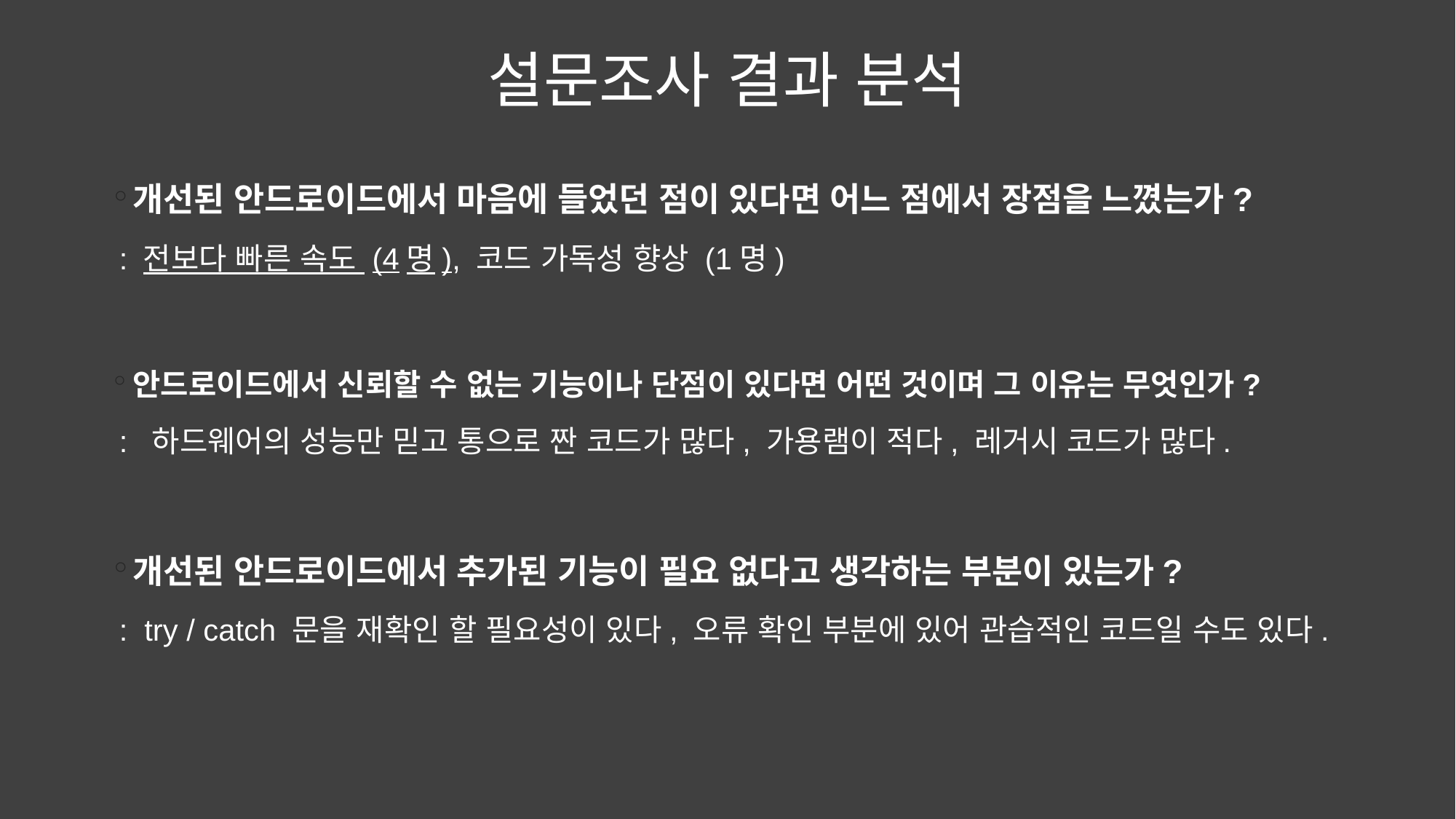

설문조사 결과 분석
개선된 안드로이드에서 마음에 들었던 점이 있다면 어느 점에서 장점을 느꼈는가?
 : 전보다 빠른 속도 (4명), 코드 가독성 향상 (1명)

안드로이드에서 신뢰할 수 없는 기능이나 단점이 있다면 어떤 것이며 그 이유는 무엇인가?
 :  하드웨어의 성능만 믿고 통으로 짠 코드가 많다, 가용램이 적다, 레거시 코드가 많다.

개선된 안드로이드에서 추가된 기능이 필요 없다고 생각하는 부분이 있는가?
 :  try / catch 문을 재확인 할 필요성이 있다, 오류 확인 부분에 있어 관습적인 코드일 수도 있다.